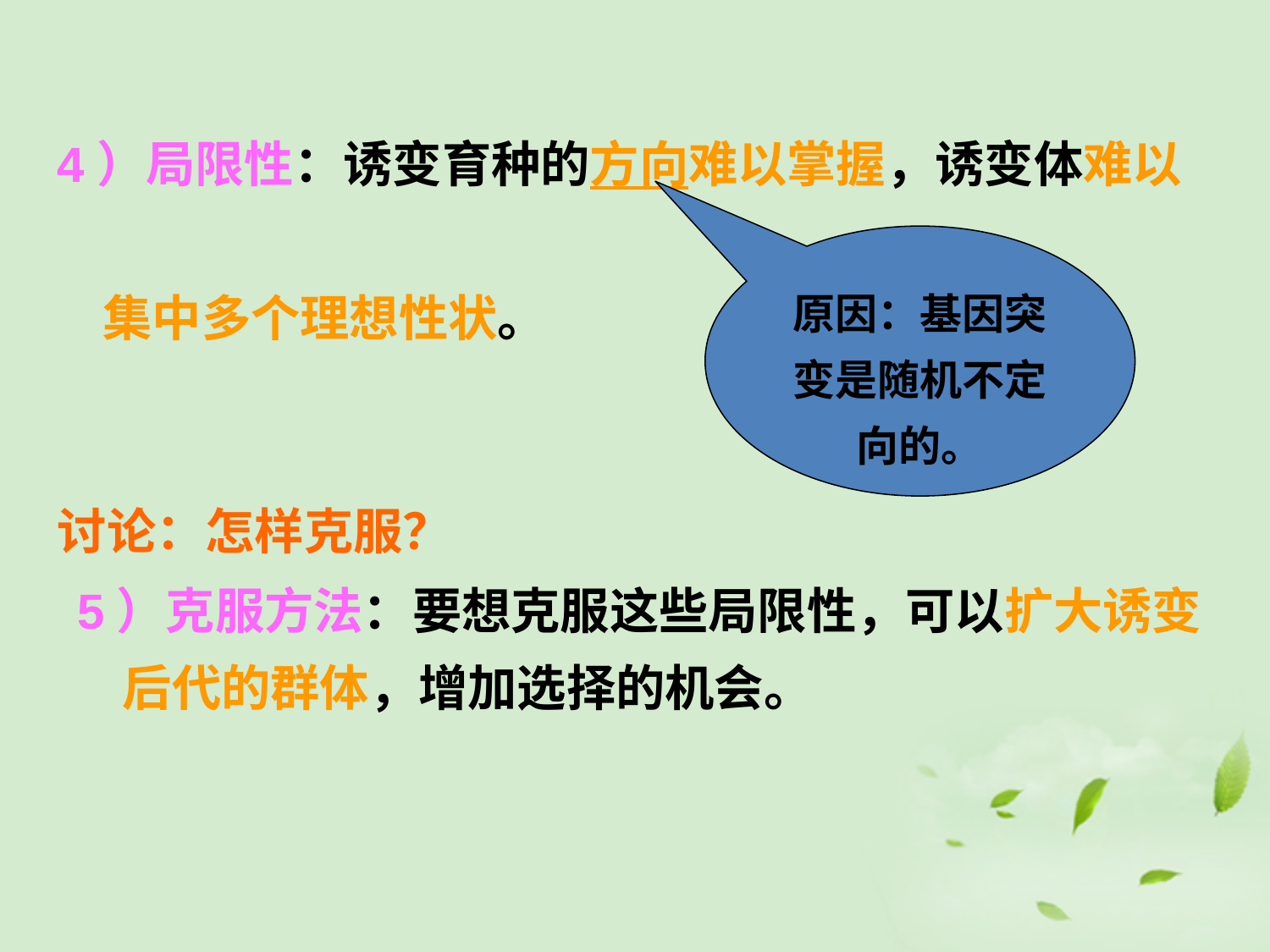

4）局限性：诱变育种的方向难以掌握，诱变体难以
   集中多个理想性状。
原因：基因突变是随机不定向的。
讨论：怎样克服？
5）克服方法：要想克服这些局限性，可以扩大诱变
   后代的群体，增加选择的机会。